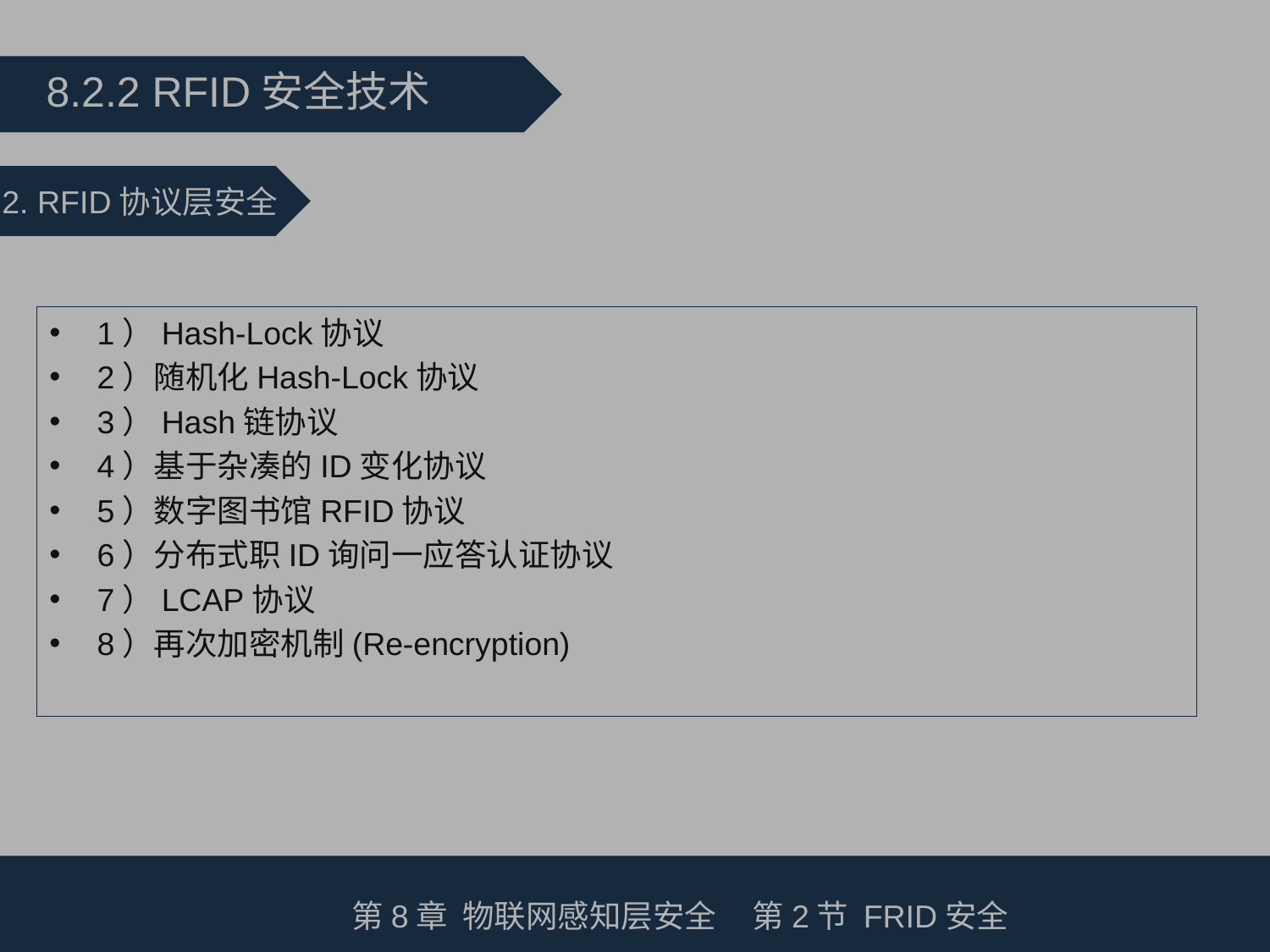

8.2.2 RFID安全技术
2. RFID协议层安全
1）Hash-Lock协议
2）随机化Hash-Lock协议
3）Hash链协议
4）基于杂凑的ID变化协议
5）数字图书馆RFID协议
6）分布式职ID询问一应答认证协议
7）LCAP协议
8）再次加密机制(Re-encryption)

第8章  物联网感知层安全     第2节 FRID安全